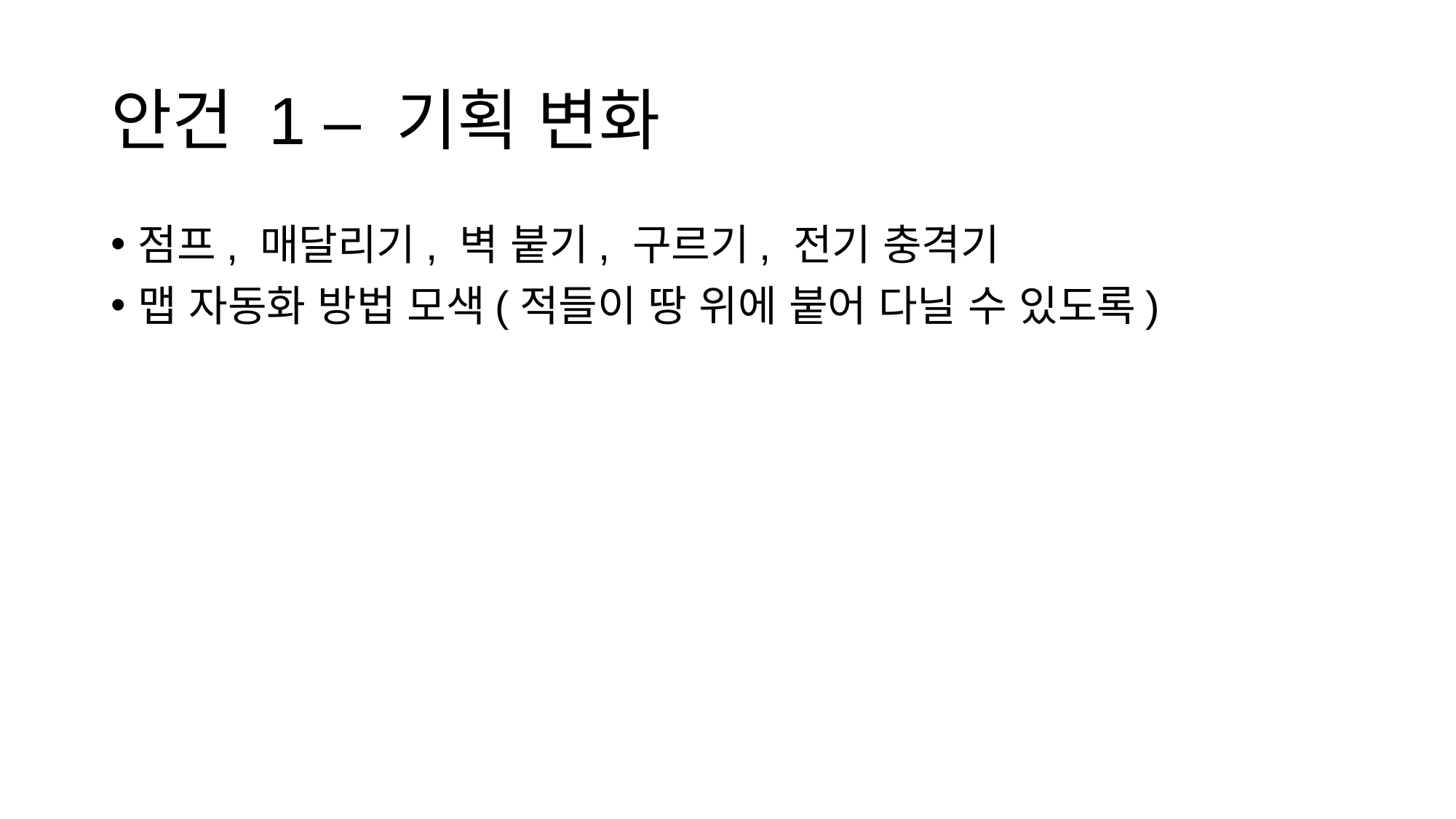

# 안건 1 – 기획 변화
점프, 매달리기, 벽 붙기, 구르기, 전기 충격기
맵 자동화 방법 모색(적들이 땅 위에 붙어 다닐 수 있도록)